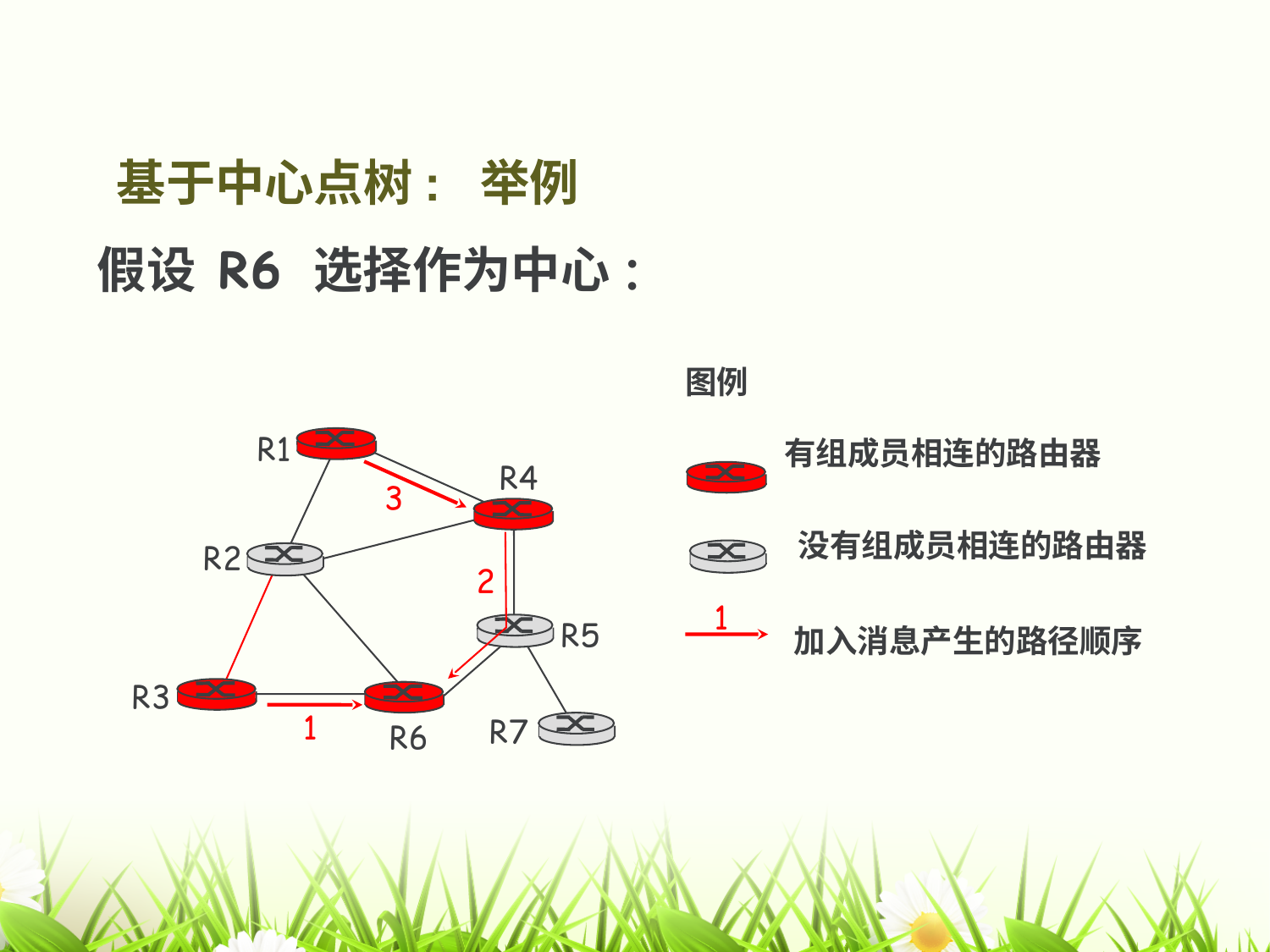

# 基于中心点树:  举例
假设 R6 选择作为中心:
图例
R1
有组成员相连的路由器

R4

3

没有组成员相连的路由器

R2

2

1
R5
加入消息产生的路径顺序

R3

1

R7
R6